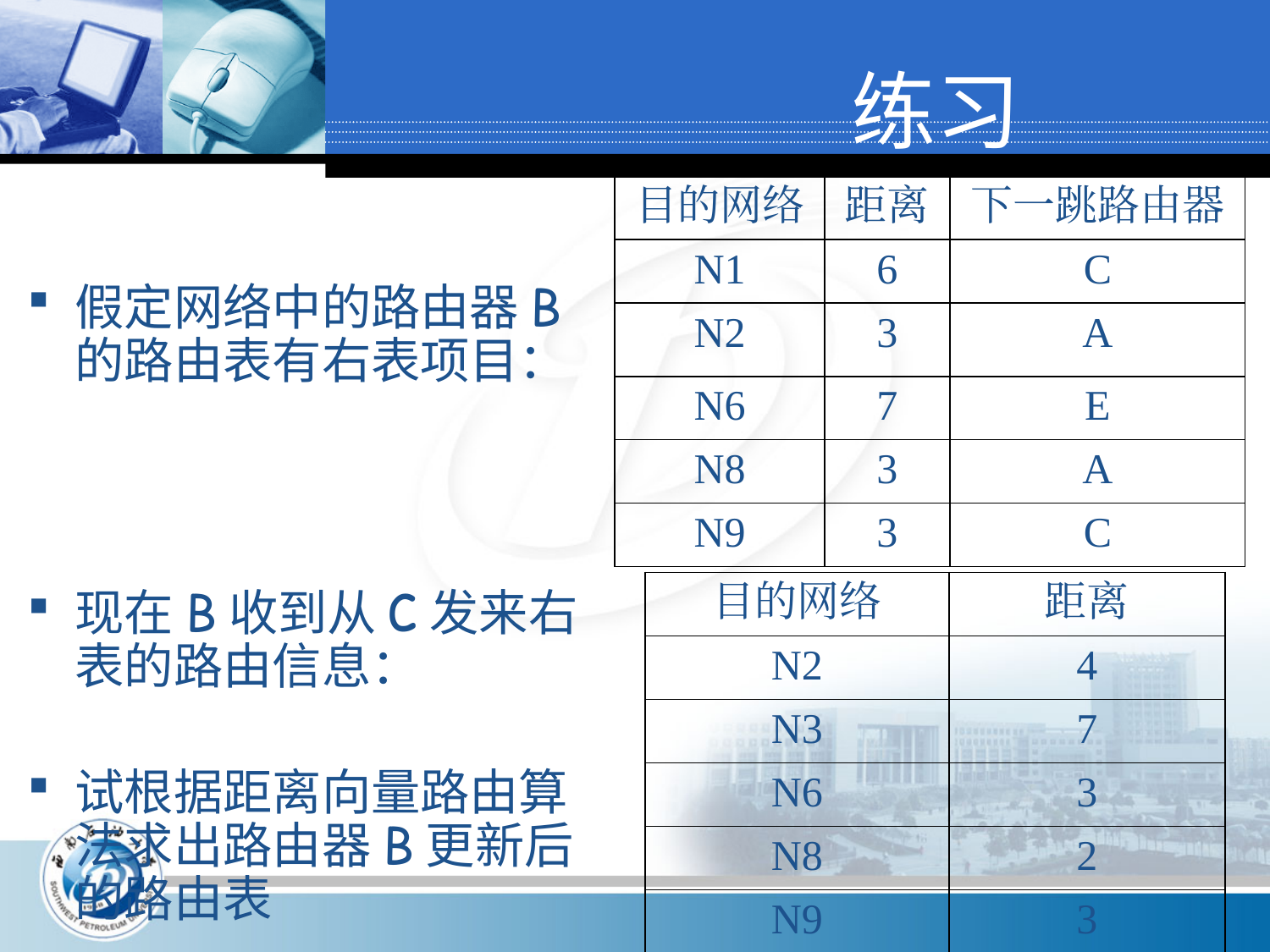

# 练习
| 目的网络 | 距离 | 下一跳路由器 |
| --- | --- | --- |
| N1 | 6 | C |
| N2 | 3 | A |
| N6 | 7 | E |
| N8 | 3 | A |
| N9 | 3 | C |
假定网络中的路由器B的路由表有右表项目：

现在B收到从C发来右表的路由信息：

试根据距离向量路由算法求出路由器B更新后的路由表
| 目的网络 | 距离 |
| --- | --- |
| N2 | 4 |
| N3 | 7 |
| N6 | 3 |
| N8 | 2 |
| N9 | 3 |